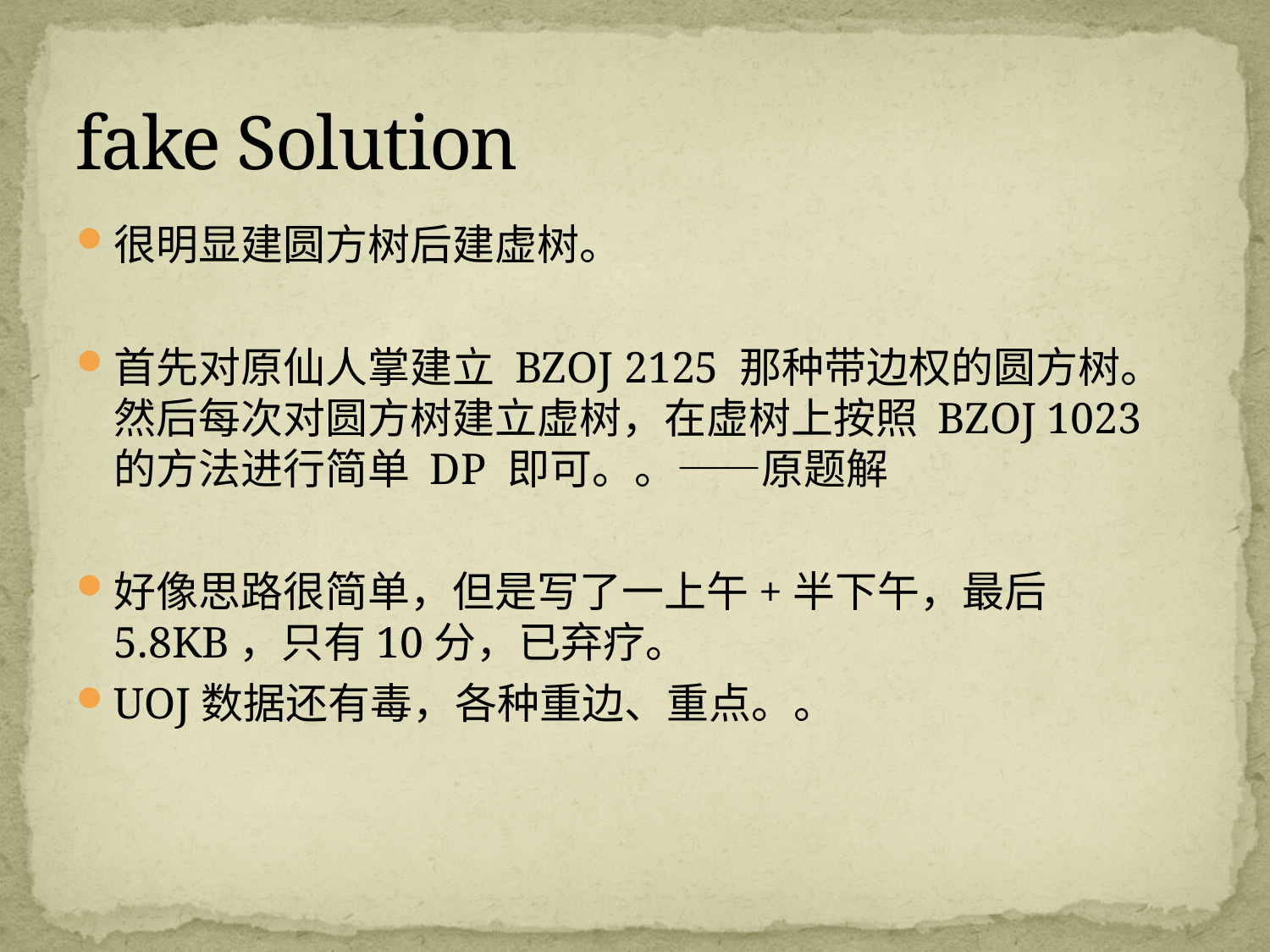

# fake Solution
很明显建圆方树后建虚树。

首先对原仙人掌建立 BZOJ 2125 那种带边权的圆方树。然后每次对圆方树建立虚树，在虚树上按照 BZOJ 1023 的方法进行简单 DP 即可。。——原题解

好像思路很简单，但是写了一上午+半下午，最后5.8KB，只有10分，已弃疗。
UOJ数据还有毒，各种重边、重点。。